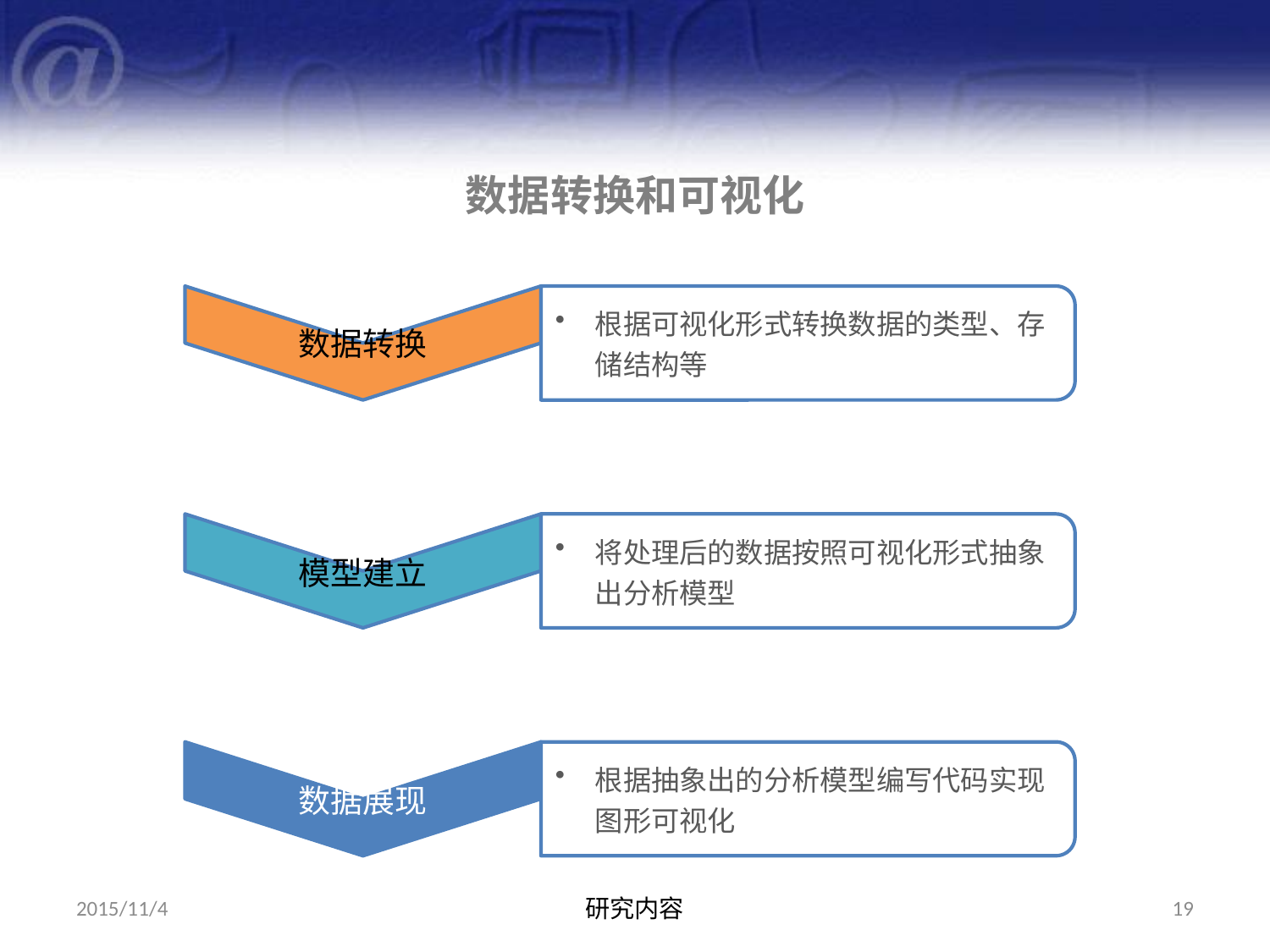

数据转换和可视化
数据转换
根据可视化形式转换数据的类型、存储结构等
模型建立
将处理后的数据按照可视化形式抽象出分析模型
数据展现
根据抽象出的分析模型编写代码实现图形可视化
2015/11/4
研究内容
19